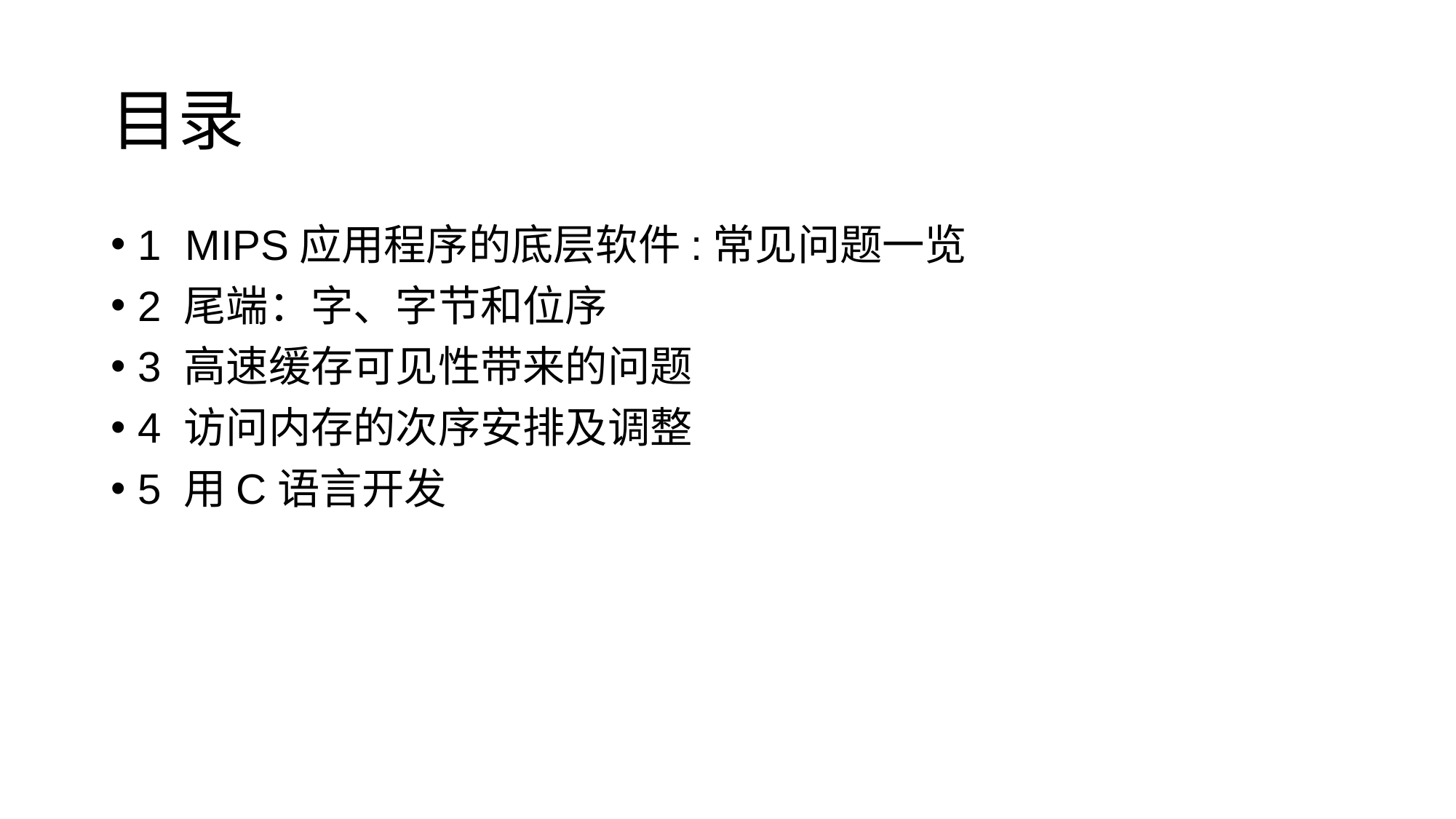

# 目录
1  MIPS应用程序的底层软件:常见问题一览
2 尾端：字、字节和位序
3 高速缓存可见性带来的问题
4 访问内存的次序安排及调整
5 用C语言开发